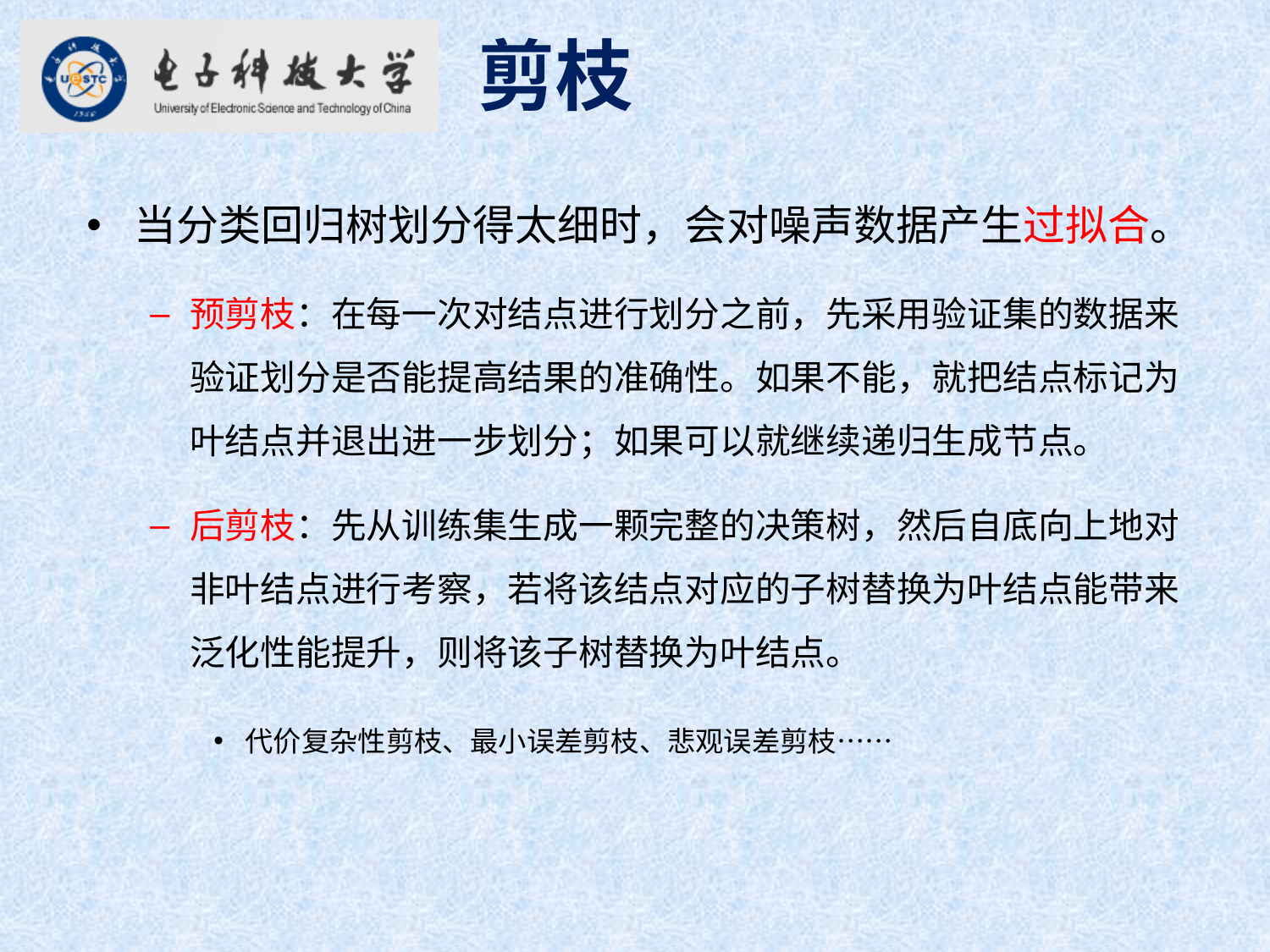

剪枝
当分类回归树划分得太细时，会对噪声数据产生过拟合。
预剪枝：在每一次对结点进行划分之前，先采用验证集的数据来验证划分是否能提高结果的准确性。如果不能，就把结点标记为叶结点并退出进一步划分；如果可以就继续递归生成节点。
后剪枝：先从训练集生成一颗完整的决策树，然后自底向上地对非叶结点进行考察，若将该结点对应的子树替换为叶结点能带来泛化性能提升，则将该子树替换为叶结点。
代价复杂性剪枝、最小误差剪枝、悲观误差剪枝……